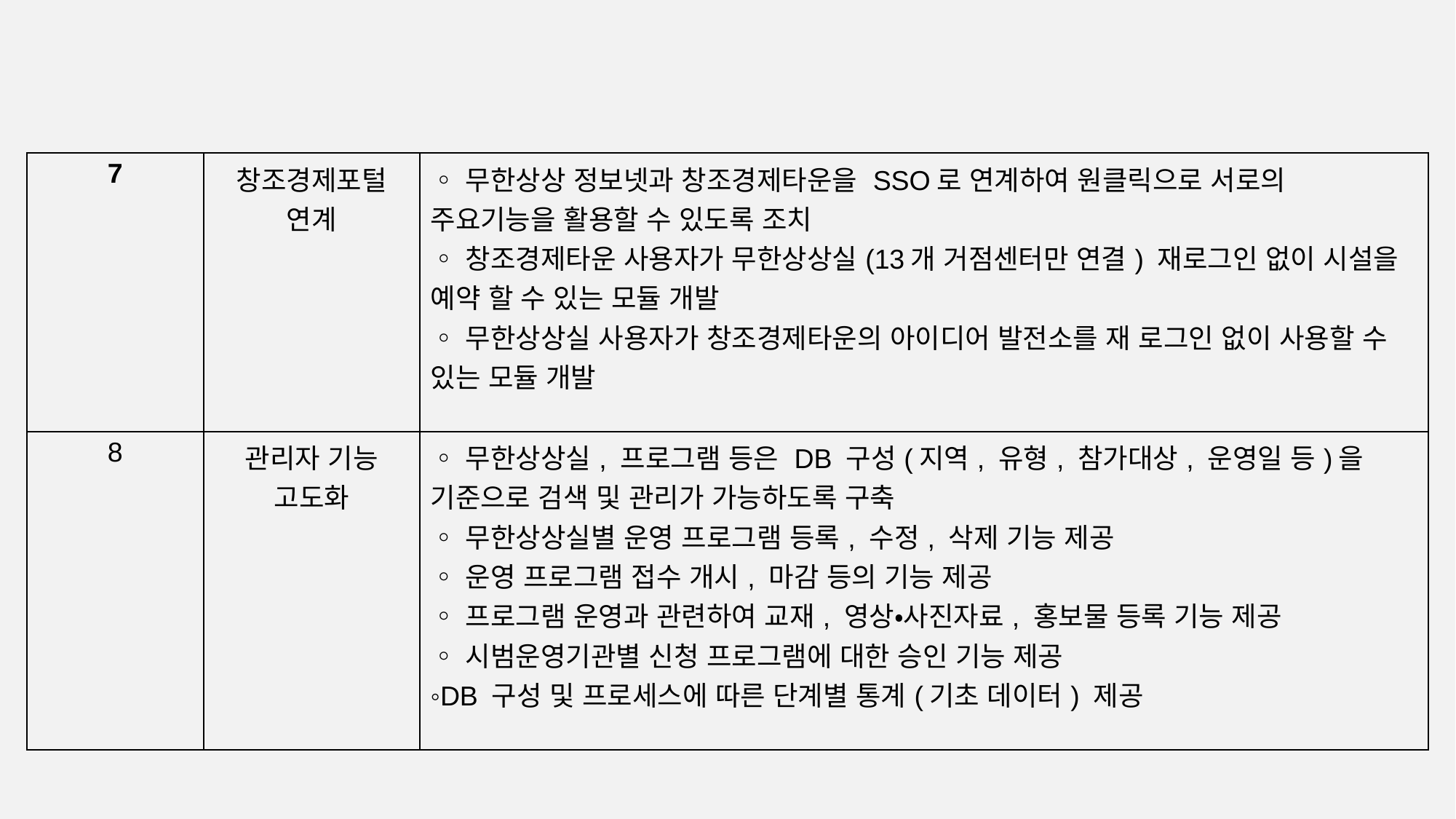

| 7 | 창조경제포털 연계 | ◦무한상상 정보넷과 창조경제타운을 SSO로 연계하여 원클릭으로 서로의 주요기능을 활용할 수 있도록 조치 ◦창조경제타운 사용자가 무한상상실(13개 거점센터만 연결) 재로그인 없이 시설을 예약 할 수 있는 모듈 개발 ◦무한상상실 사용자가 창조경제타운의 아이디어 발전소를 재 로그인 없이 사용할 수 있는 모듈 개발 |
| --- | --- | --- |
| 8 | 관리자 기능 고도화 | ◦무한상상실, 프로그램 등은 DB 구성(지역, 유형, 참가대상, 운영일 등)을 기준으로 검색 및 관리가 가능하도록 구축 ◦무한상상실별 운영 프로그램 등록, 수정, 삭제 기능 제공 ◦운영 프로그램 접수 개시, 마감 등의 기능 제공 ◦프로그램 운영과 관련하여 교재, 영상‧사진자료, 홍보물 등록 기능 제공 ◦시범운영기관별 신청 프로그램에 대한 승인 기능 제공 ◦DB 구성 및 프로세스에 따른 단계별 통계(기초 데이터) 제공 |